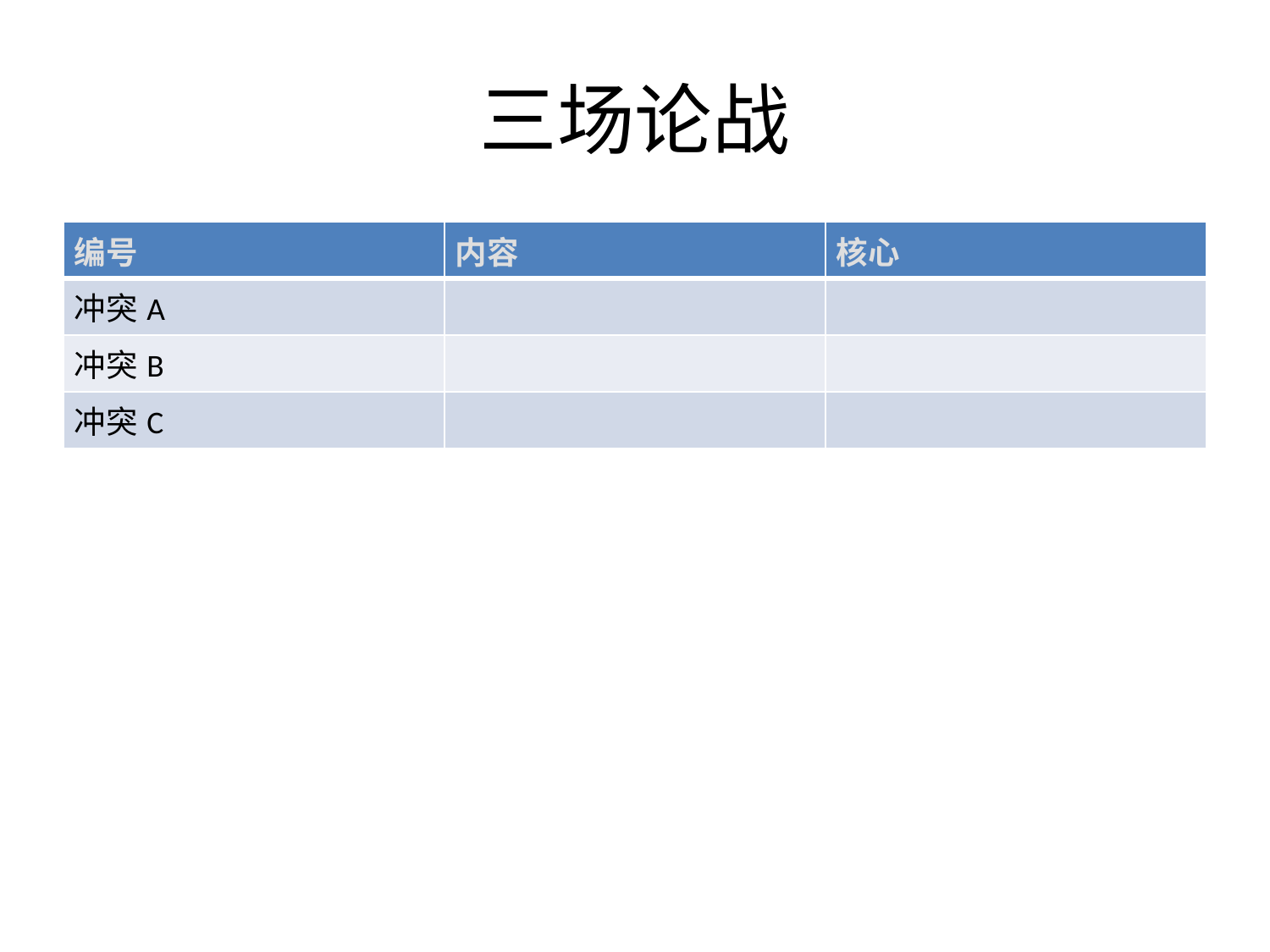

# 三场论战
| 编号 | 内容 | 核心 |
| --- | --- | --- |
| 冲突A |  |  |
| 冲突B |  |  |
| 冲突C |  |  |